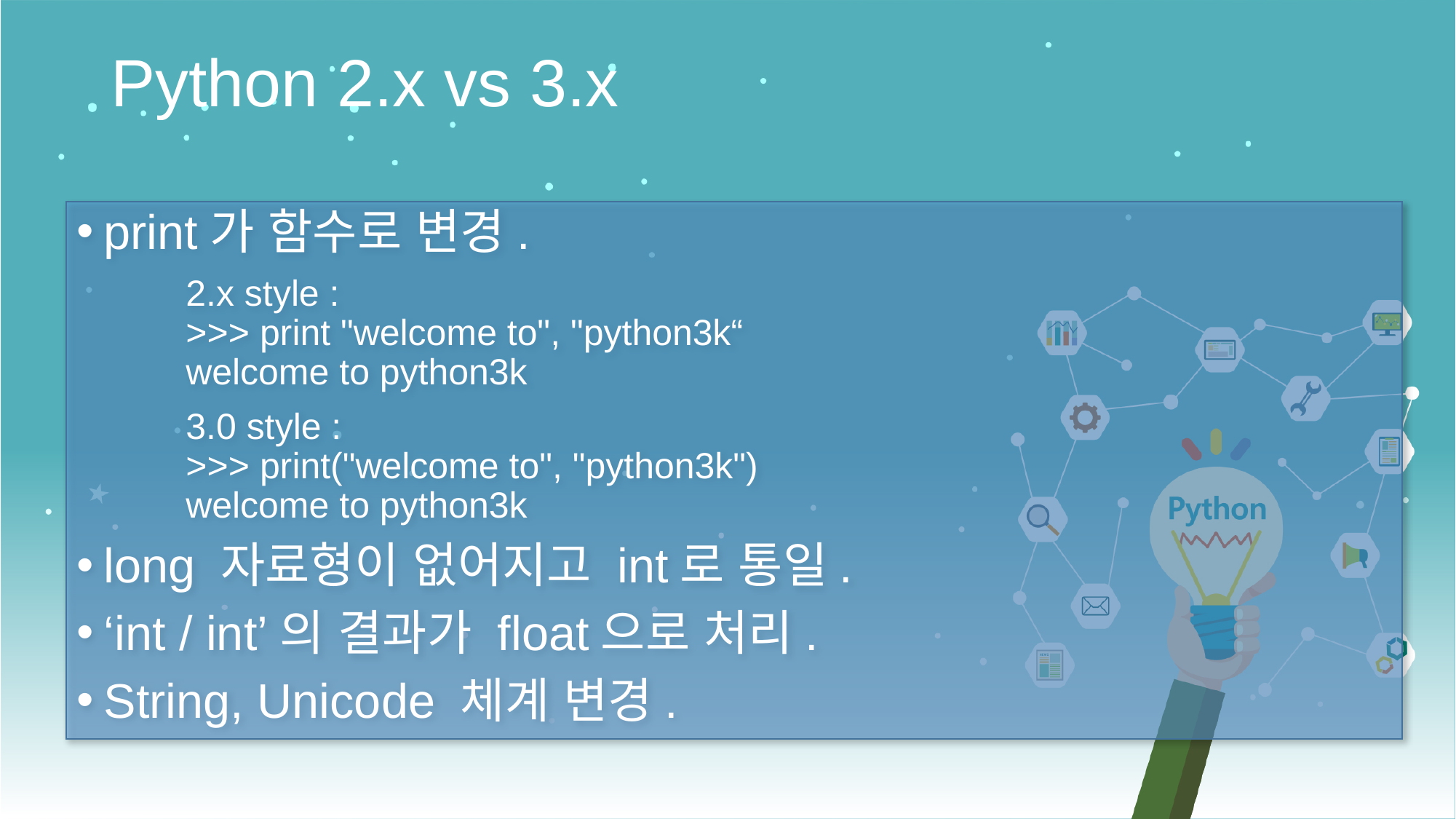

Python 2.x vs 3.x
print가 함수로 변경.
	2.x style :
	>>> print "welcome to", "python3k“
	welcome to python3k
	3.0 style :
	>>> print("welcome to", "python3k")
	welcome to python3k
long 자료형이 없어지고 int로 통일.
‘int / int’의 결과가 float으로 처리.
String, Unicode 체계 변경.